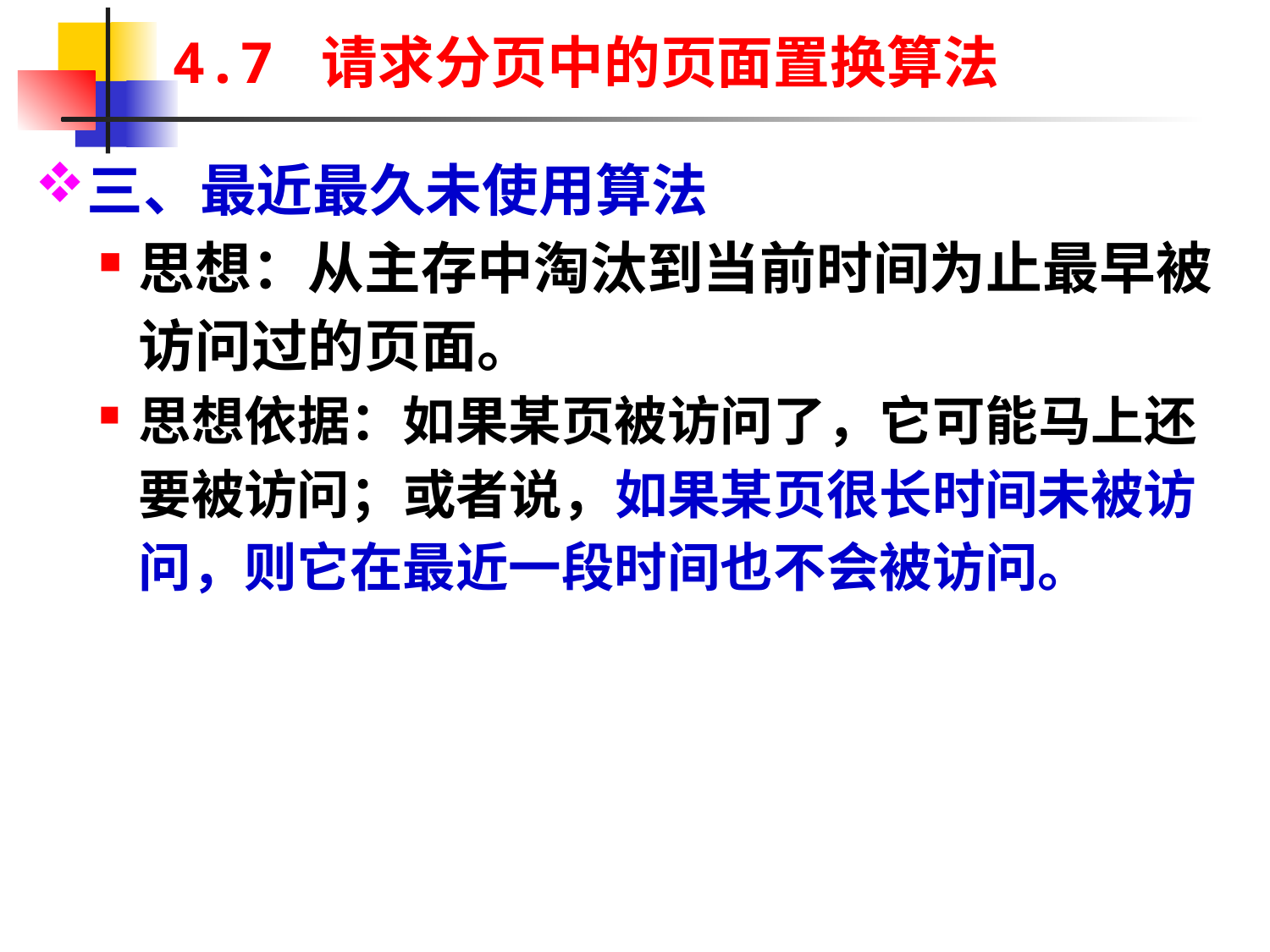

# 4.7 请求分页中的页面置换算法
三、最近最久未使用算法
思想：从主存中淘汰到当前时间为止最早被访问过的页面。
思想依据：如果某页被访问了，它可能马上还要被访问；或者说，如果某页很长时间未被访问，则它在最近一段时间也不会被访问。